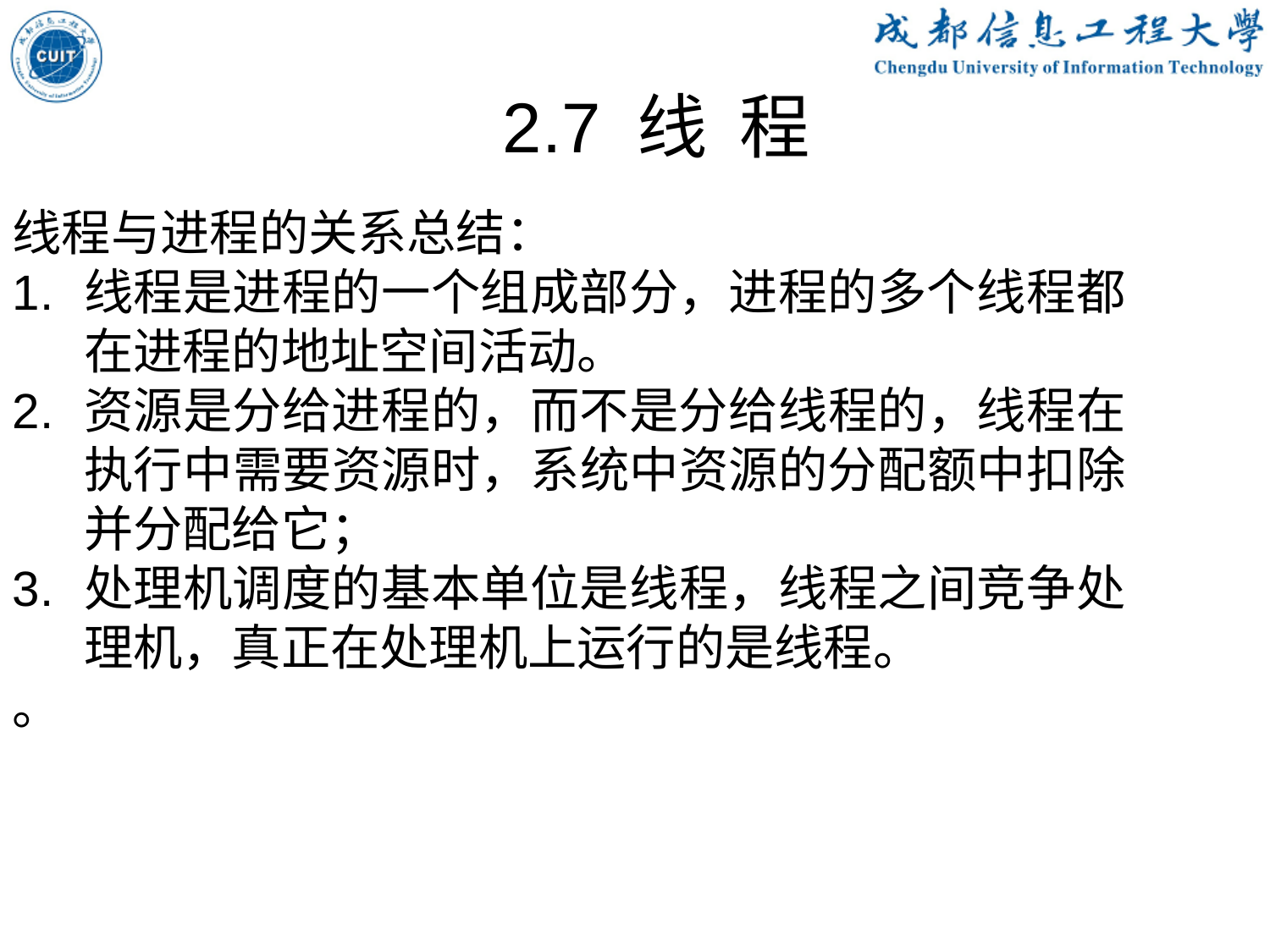

2.7 线  程
线程与进程的关系总结：
线程是进程的一个组成部分，进程的多个线程都在进程的地址空间活动。
资源是分给进程的，而不是分给线程的，线程在执行中需要资源时，系统中资源的分配额中扣除并分配给它；
处理机调度的基本单位是线程，线程之间竞争处理机，真正在处理机上运行的是线程。
。